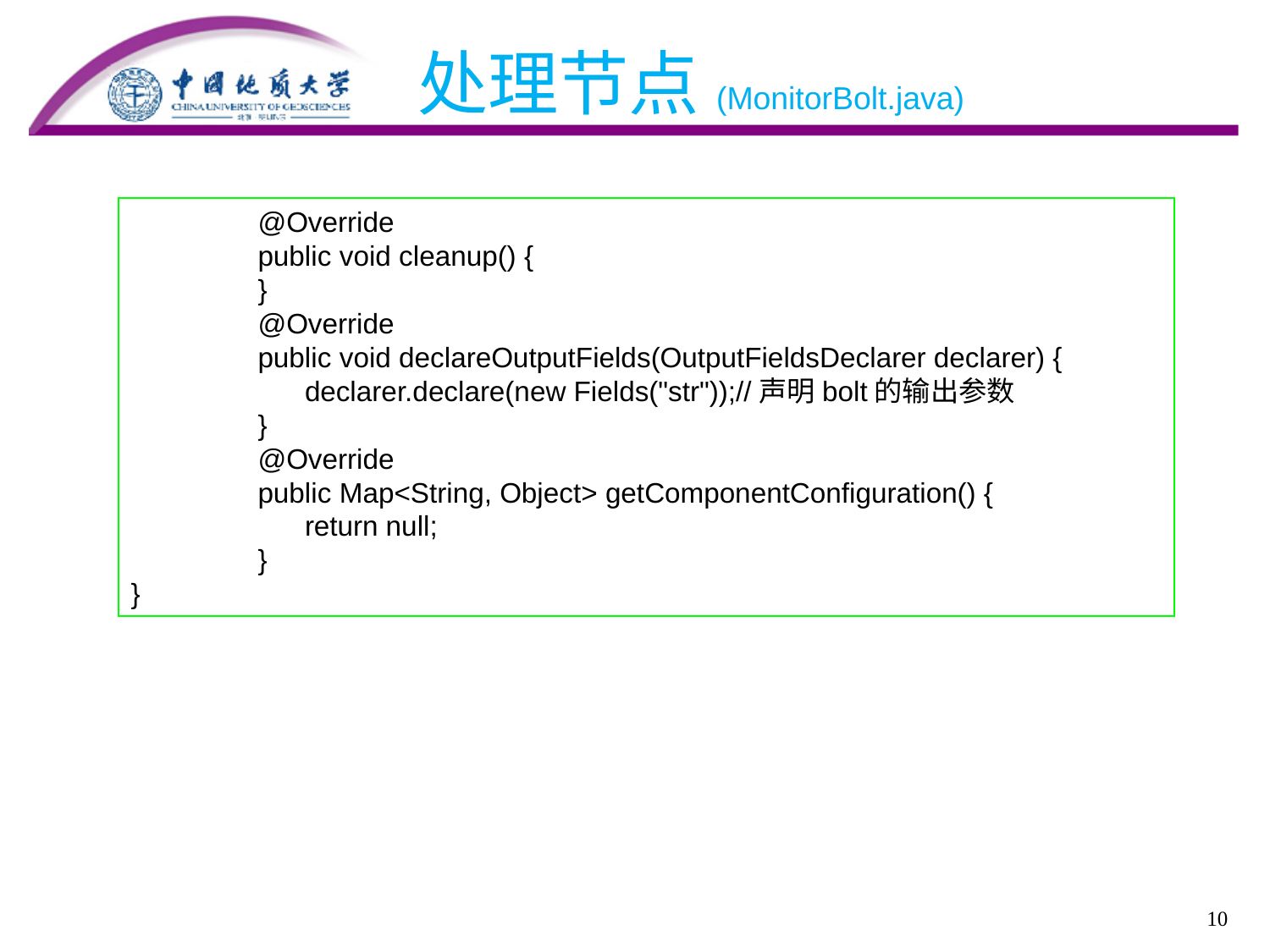

处理节点(MonitorBolt.java)
	@Override
	public void cleanup() {
	}
	@Override
	public void declareOutputFields(OutputFieldsDeclarer declarer) {
	      declarer.declare(new Fields("str"));//声明bolt的输出参数
	}
	@Override
	public Map<String, Object> getComponentConfiguration() {
	      return null;
	}
}